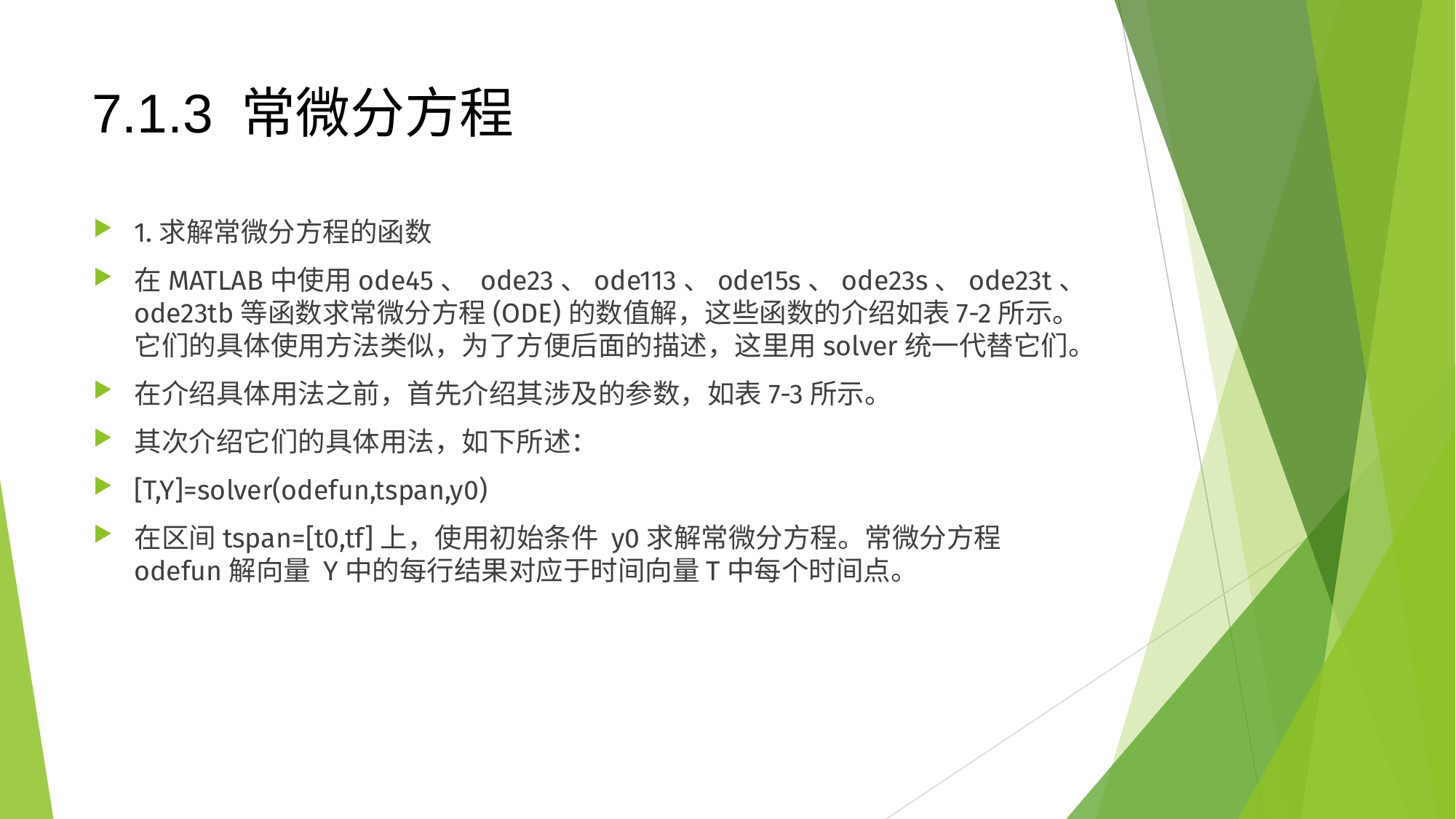

7.1.3 常微分方程
1.求解常微分方程的函数
在MATLAB中使用ode45、 ode23、ode113、ode15s、ode23s、ode23t、ode23tb等函数求常微分方程(ODE)的数值解，这些函数的介绍如表7-2所示。它们的具体使用方法类似，为了方便后面的描述，这里用solver统一代替它们。
在介绍具体用法之前，首先介绍其涉及的参数，如表7-3所示。
其次介绍它们的具体用法，如下所述：
[T,Y]=solver(odefun,tspan,y0)
在区间tspan=[t0,tf]上，使用初始条件 y0求解常微分方程。常微分方程 odefun解向量 Y中的每行结果对应于时间向量T中每个时间点。